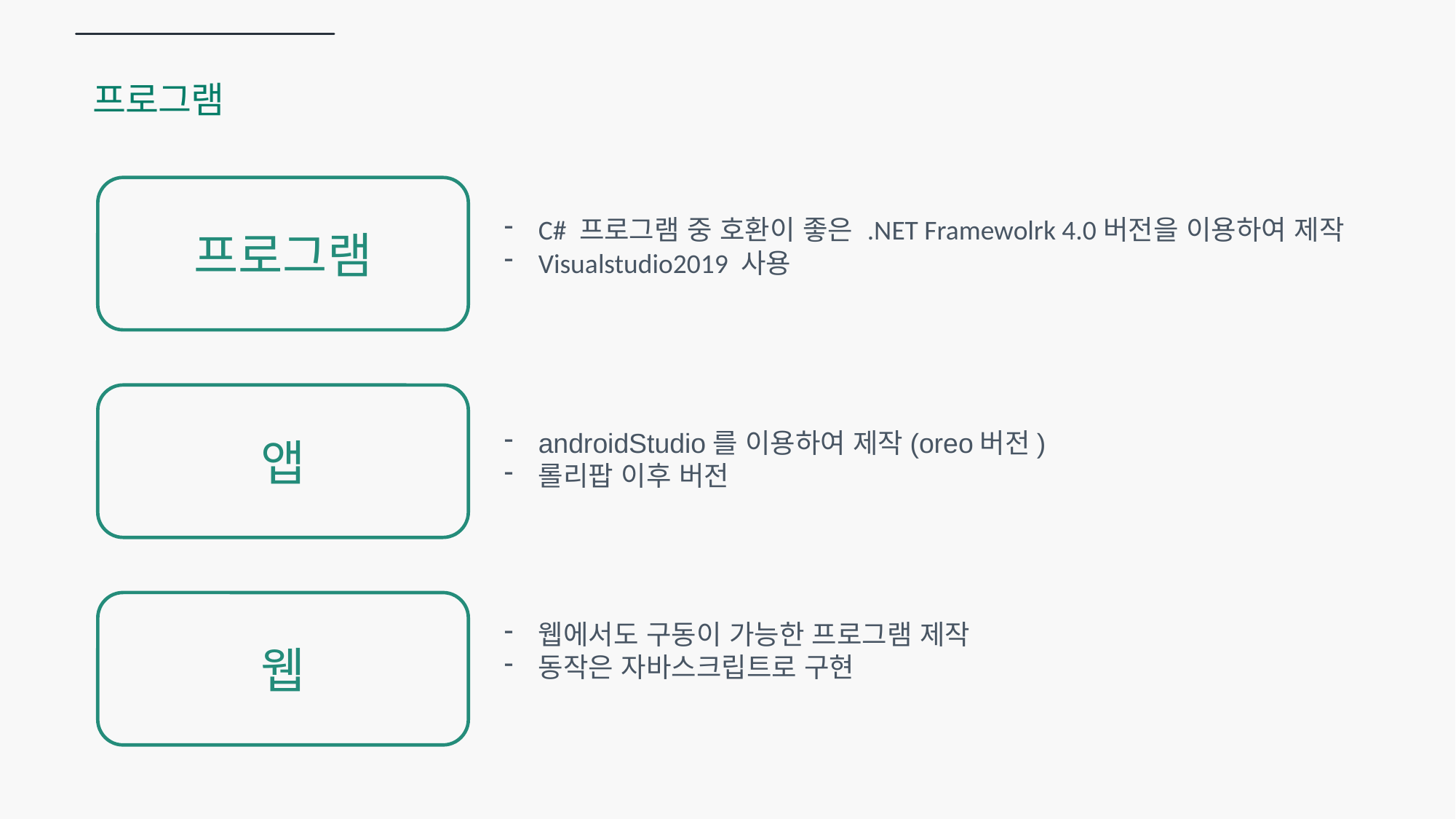

프로그램
프로그램
C# 프로그램 중 호환이 좋은 .NET Framewolrk 4.0버전을 이용하여 제작
Visualstudio2019 사용
앱
androidStudio를 이용하여 제작(oreo버전)
롤리팝 이후 버전
웹
웹에서도 구동이 가능한 프로그램 제작
동작은 자바스크립트로 구현